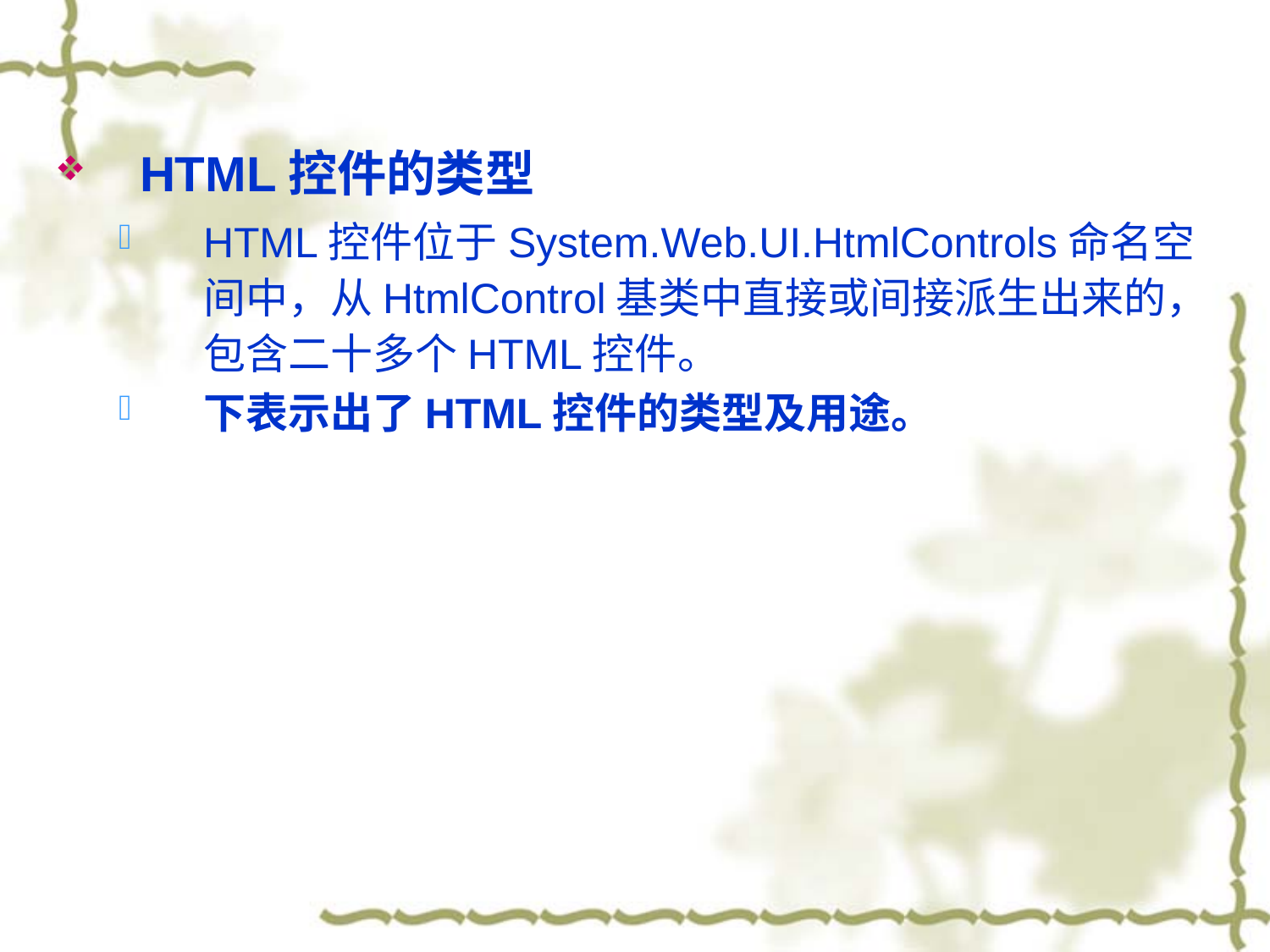

HTML控件的类型
HTML控件位于System.Web.UI.HtmlControls命名空间中，从HtmlControl基类中直接或间接派生出来的，包含二十多个HTML控件。
下表示出了HTML控件的类型及用途。